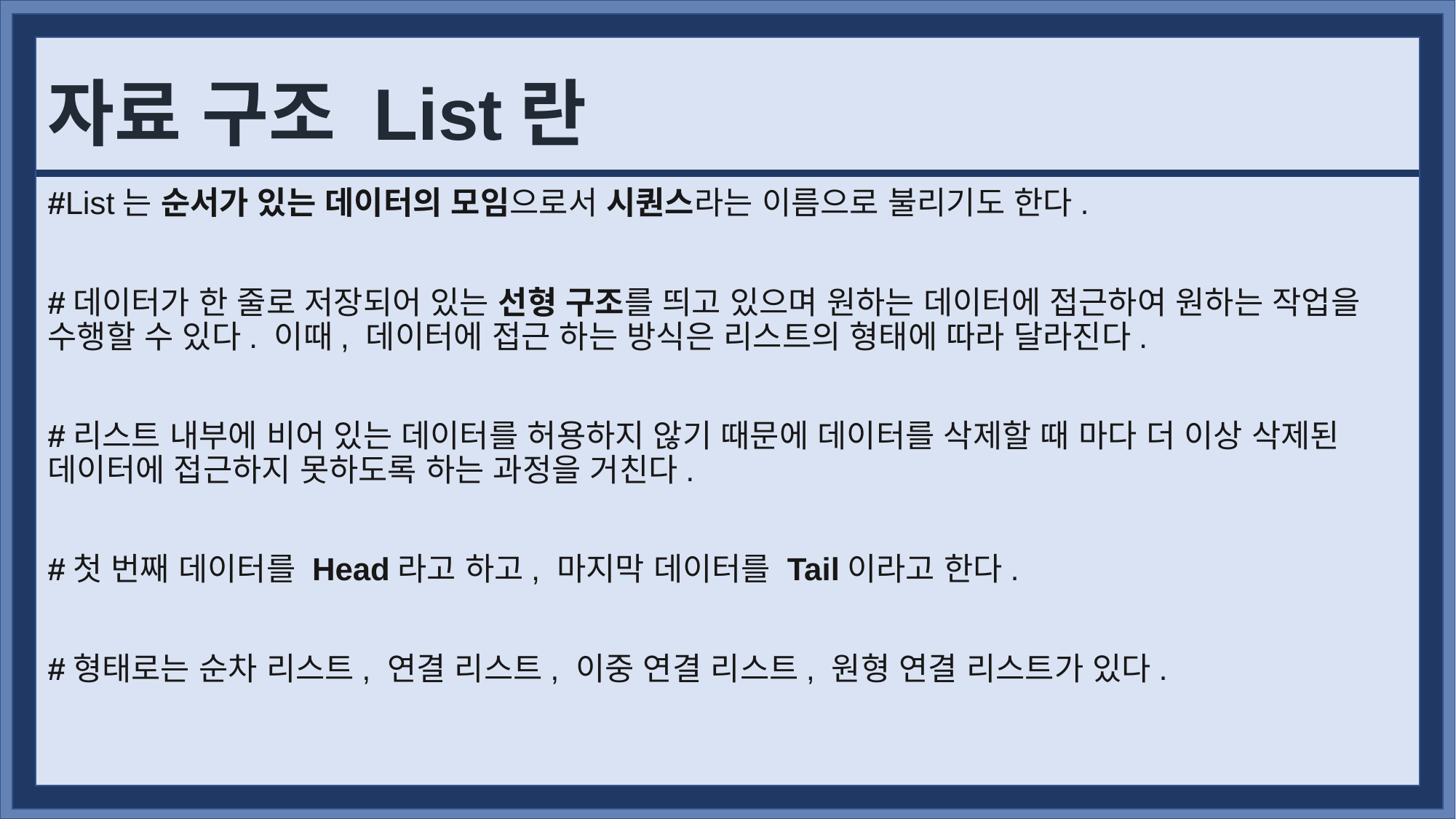

# 자료 구조 List란
#List는 순서가 있는 데이터의 모임으로서 시퀀스라는 이름으로 불리기도 한다.

#데이터가 한 줄로 저장되어 있는 선형 구조를 띄고 있으며 원하는 데이터에 접근하여 원하는 작업을 수행할 수 있다. 이때, 데이터에 접근 하는 방식은 리스트의 형태에 따라 달라진다.

#리스트 내부에 비어 있는 데이터를 허용하지 않기 때문에 데이터를 삭제할 때 마다 더 이상 삭제된 데이터에 접근하지 못하도록 하는 과정을 거친다.

#첫 번째 데이터를 Head라고 하고, 마지막 데이터를 Tail이라고 한다.

#형태로는 순차 리스트, 연결 리스트, 이중 연결 리스트, 원형 연결 리스트가 있다.